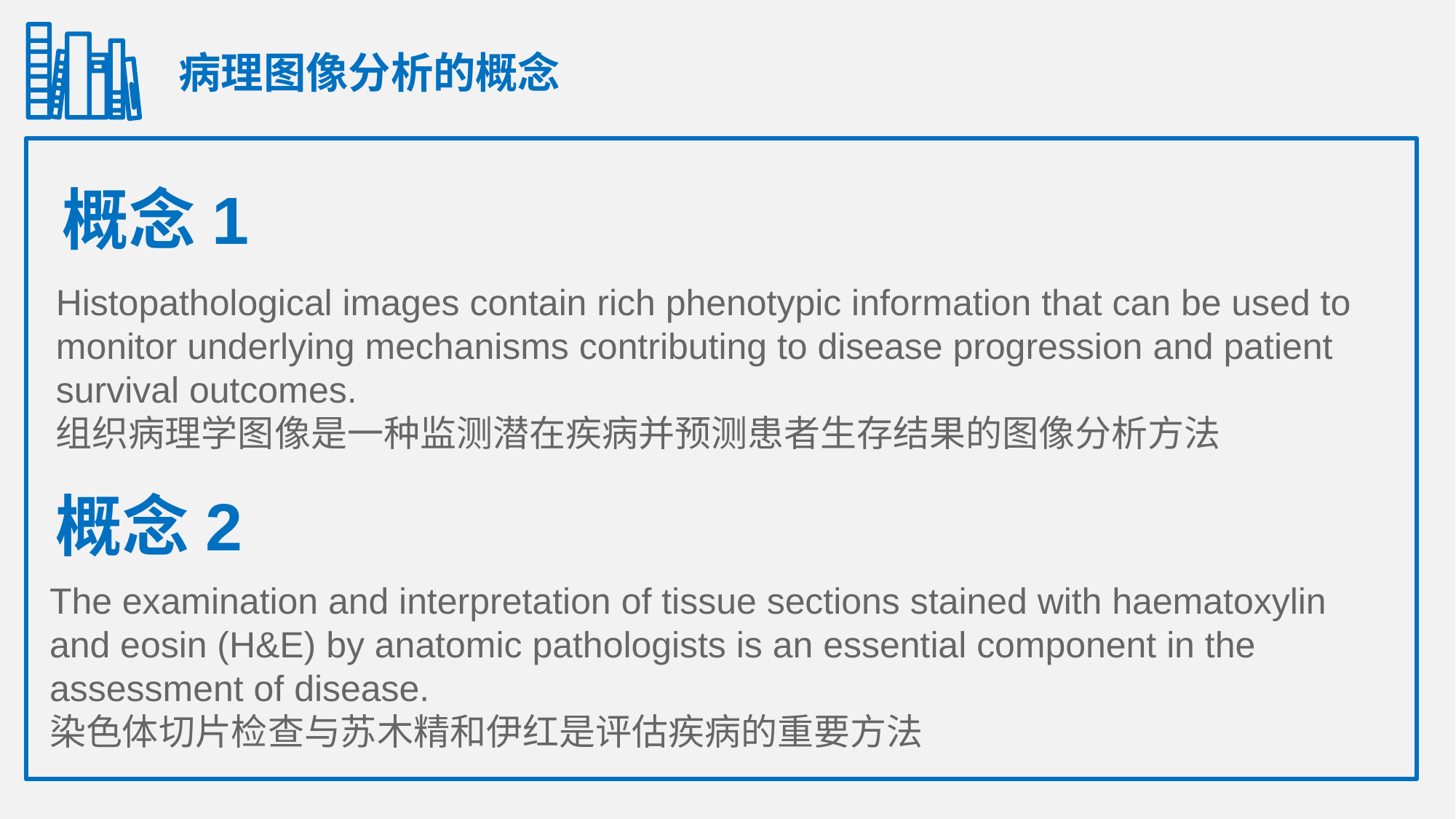

病理图像分析的概念

概念1
Histopathological images contain rich phenotypic information that can be used to monitor underlying mechanisms contributing to disease progression and patient survival outcomes.
组织病理学图像是一种监测潜在疾病并预测患者生存结果的图像分析方法
概念2
The examination and interpretation of tissue sections stained with haematoxylin and eosin (H&E) by anatomic pathologists is an essential component in the assessment of disease.
染色体切片检查与苏木精和伊红是评估疾病的重要方法